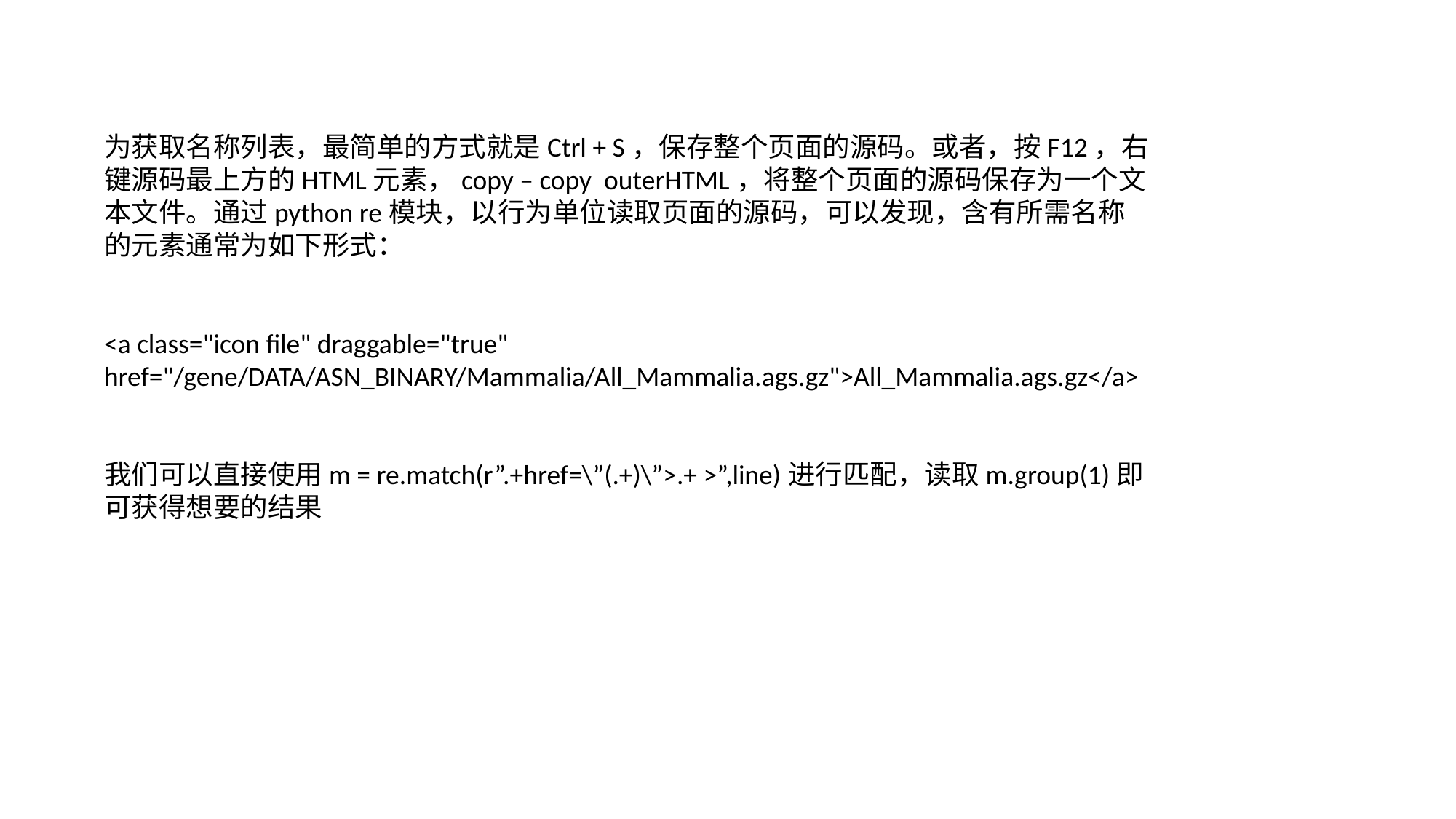

为获取名称列表，最简单的方式就是Ctrl + S，保存整个页面的源码。或者，按F12，右键源码最上方的HTML元素，copy – copy  outerHTML，将整个页面的源码保存为一个文本文件。通过python re模块，以行为单位读取页面的源码，可以发现，含有所需名称的元素通常为如下形式：

<a class="icon file" draggable="true" href="/gene/DATA/ASN_BINARY/Mammalia/All_Mammalia.ags.gz">All_Mammalia.ags.gz</a>

我们可以直接使用m = re.match(r”.+href=\”(.+)\”>.+ >”,line)进行匹配，读取m.group(1)即可获得想要的结果